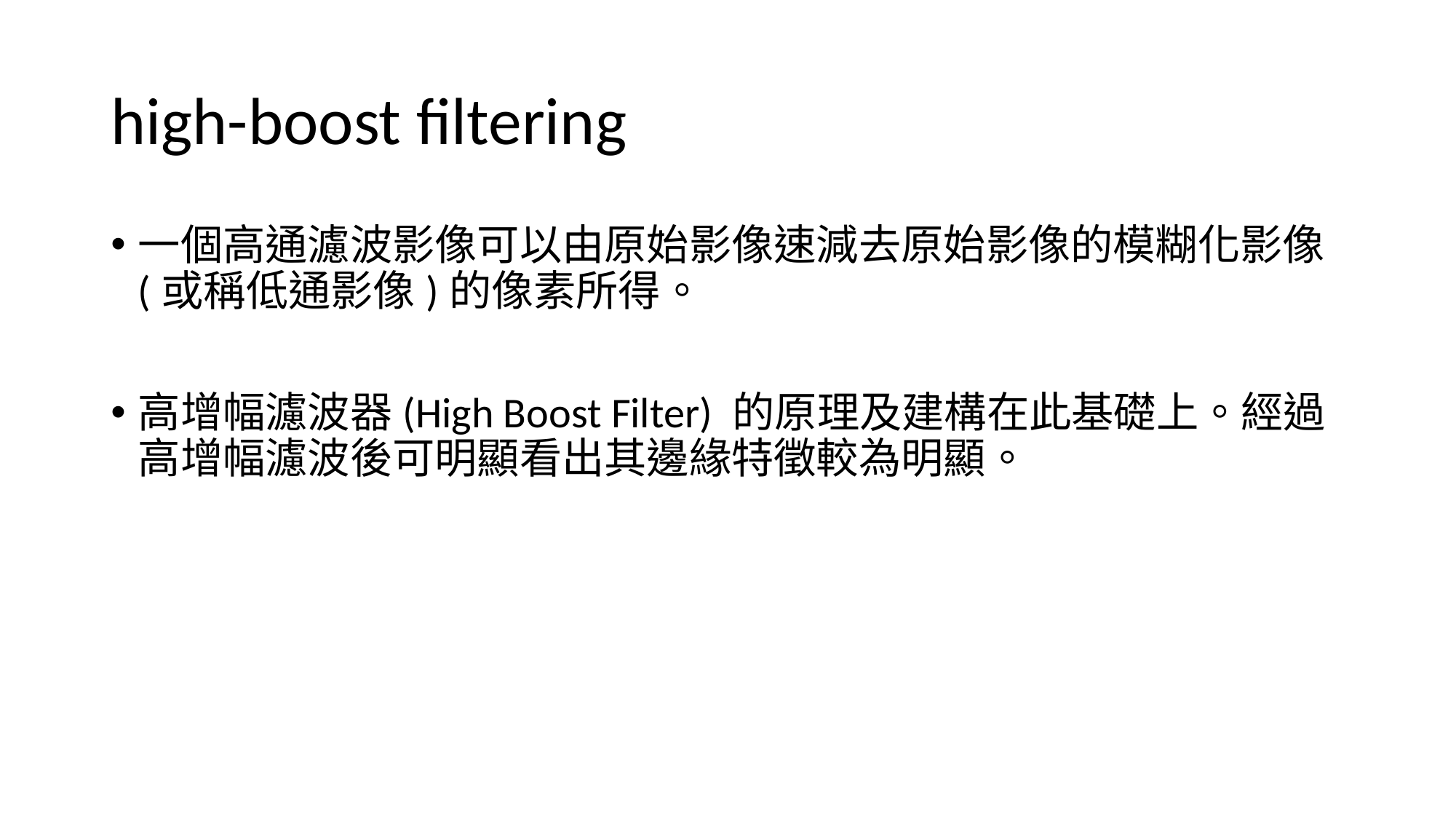

# high-boost filtering
一個高通濾波影像可以由原始影像速減去原始影像的模糊化影像(或稱低通影像)的像素所得。

高增幅濾波器(High Boost Filter) 的原理及建構在此基礎上。經過高增幅濾波後可明顯看出其邊緣特徵較為明顯。